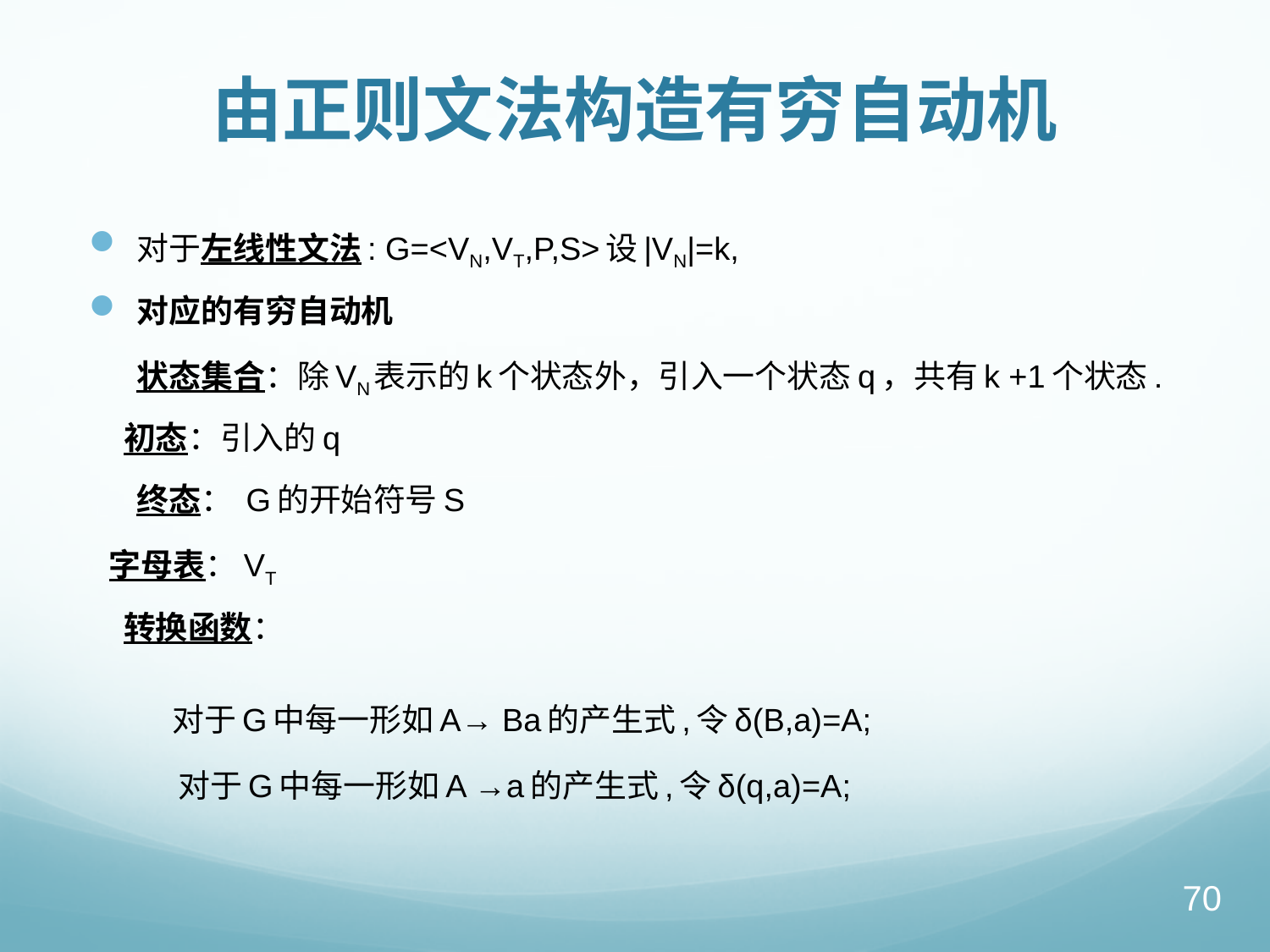

# 由正则文法构造有穷自动机
对于左线性文法: G=<VN,VT,P,S>设|VN|=k,
对应的有穷自动机
	状态集合：除VN表示的k个状态外，引入一个状态q，共有k +1个状态.
    初态：引入的q
	终态： G的开始符号S
  字母表：VT
    转换函数：
	    对于G中每一形如A→ Ba的产生式,令δ(B,a)=A;
    对于G中每一形如A →a的产生式,令δ(q,a)=A;
70